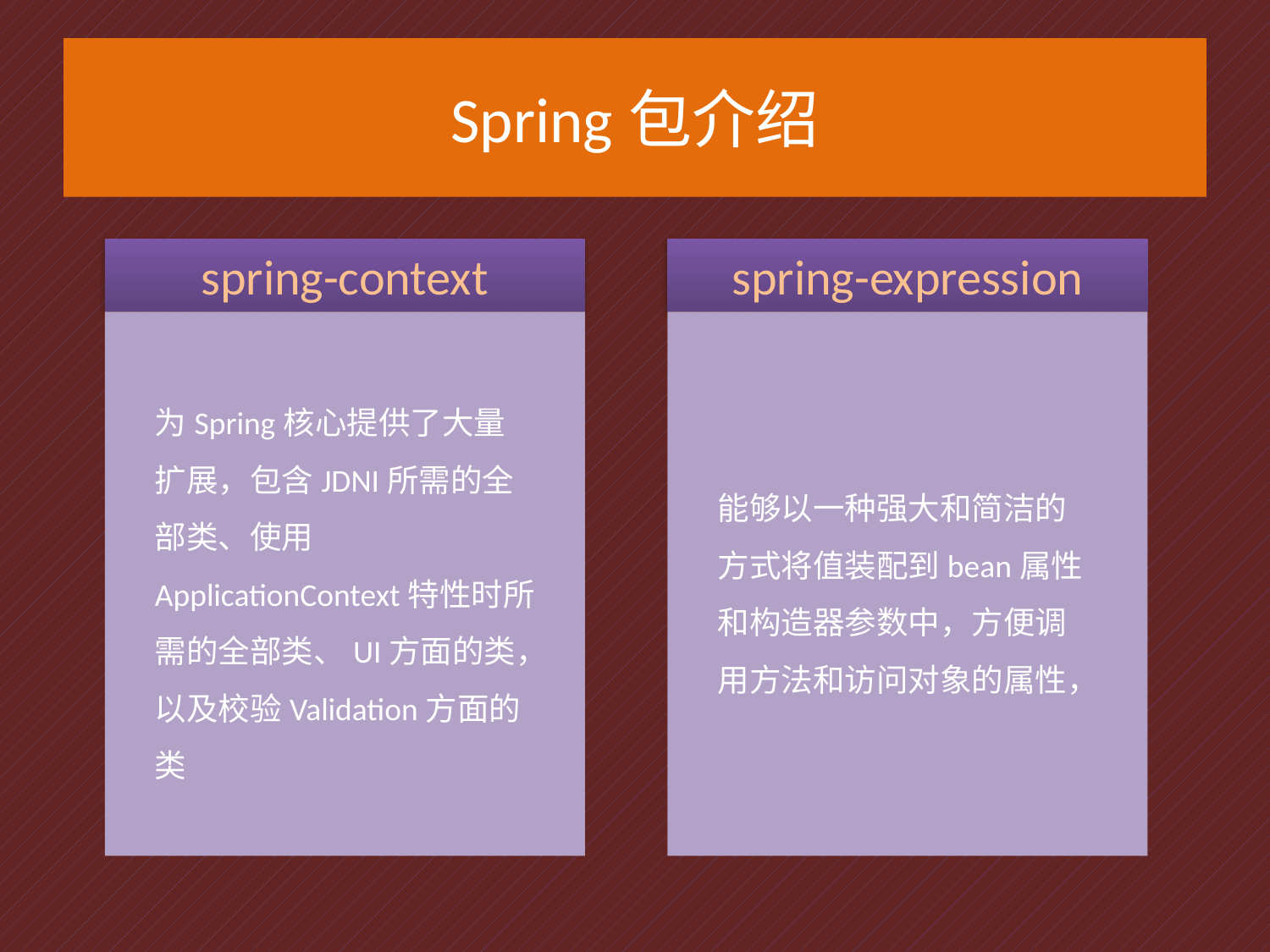

# Spring包介绍
spring-context
spring-expression

为Spring核心提供了大量扩展，包含JDNI所需的全部类、使用ApplicationContext特性时所需的全部类、UI方面的类，以及校验Validation方面的类
能够以一种强大和简洁的方式将值装配到bean属性和构造器参数中，方便调用方法和访问对象的属性，